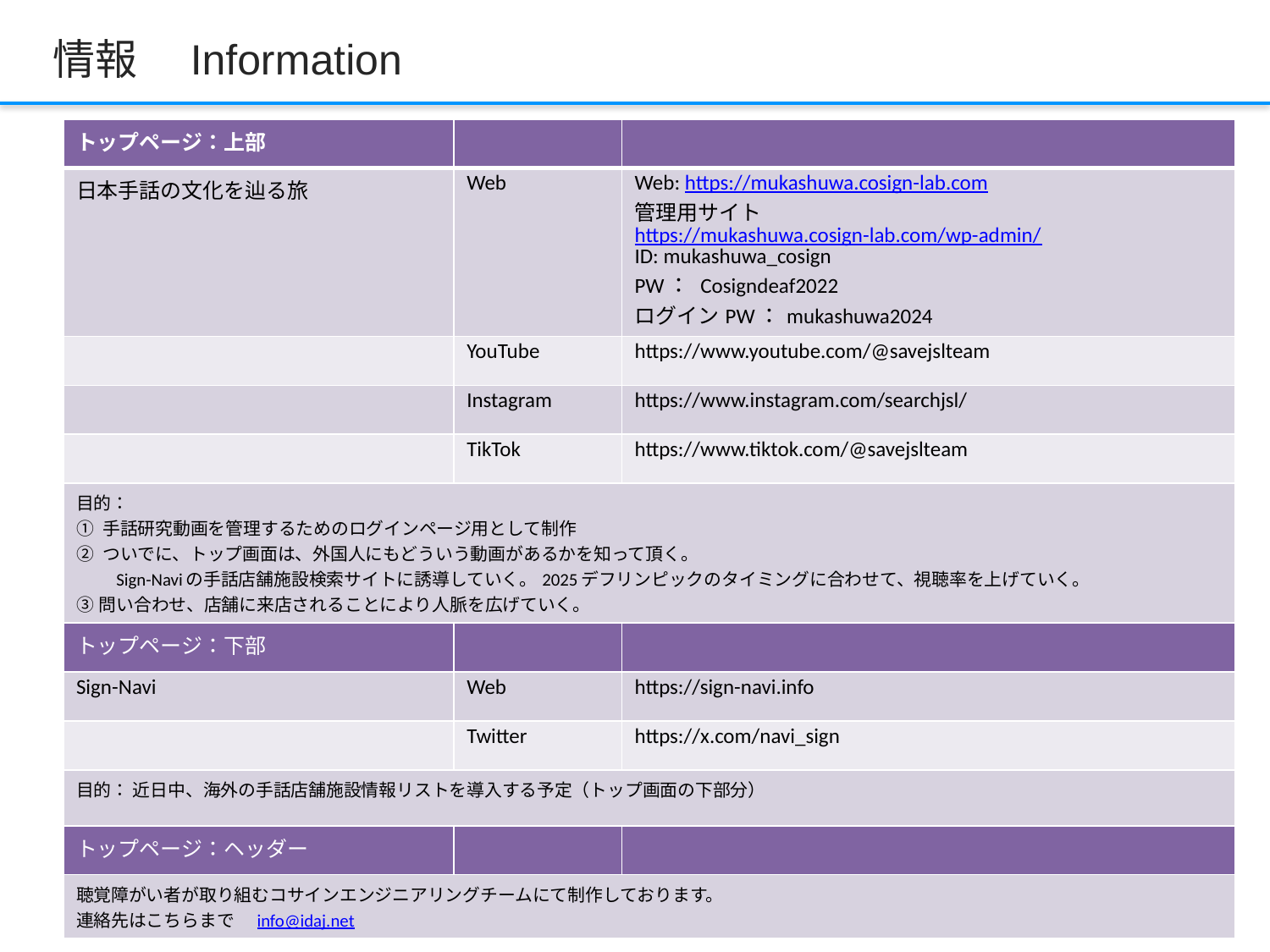

# 情報　Information

| トップページ：上部 |  |  |
| --- | --- | --- |
| 日本手話の文化を辿る旅 | Web | Web: https://mukashuwa.cosign-lab.com 管理用サイト https://mukashuwa.cosign-lab.com/wp-admin/ ID: mukashuwa\_cosign PW： Cosigndeaf2022 ログインPW：mukashuwa2024 |
|  | YouTube | https://www.youtube.com/@savejslteam |
|  | Instagram | https://www.instagram.com/searchjsl/ |
|  | TikTok | https://www.tiktok.com/@savejslteam |
| 目的： ① 手話研究動画を管理するためのログインページ用として制作 ② ついでに、トップ画面は、外国人にもどういう動画があるかを知って頂く。 　　Sign-Naviの手話店舗施設検索サイトに誘導していく。2025デフリンピックのタイミングに合わせて、視聴率を上げていく。 ③問い合わせ、店舗に来店されることにより人脈を広げていく。 |  |  |
| トップページ：下部 |  |  |
| Sign-Navi | Web | https://sign-navi.info |
|  | Twitter | https://x.com/navi\_sign |
| 目的： 近日中、海外の手話店舗施設情報リストを導入する予定（トップ画面の下部分） |  |  |
| トップページ：ヘッダー |  |  |
| 聴覚障がい者が取り組むコサインエンジニアリングチームにて制作しております。 連絡先はこちらまで　info@idaj.net |  |  |